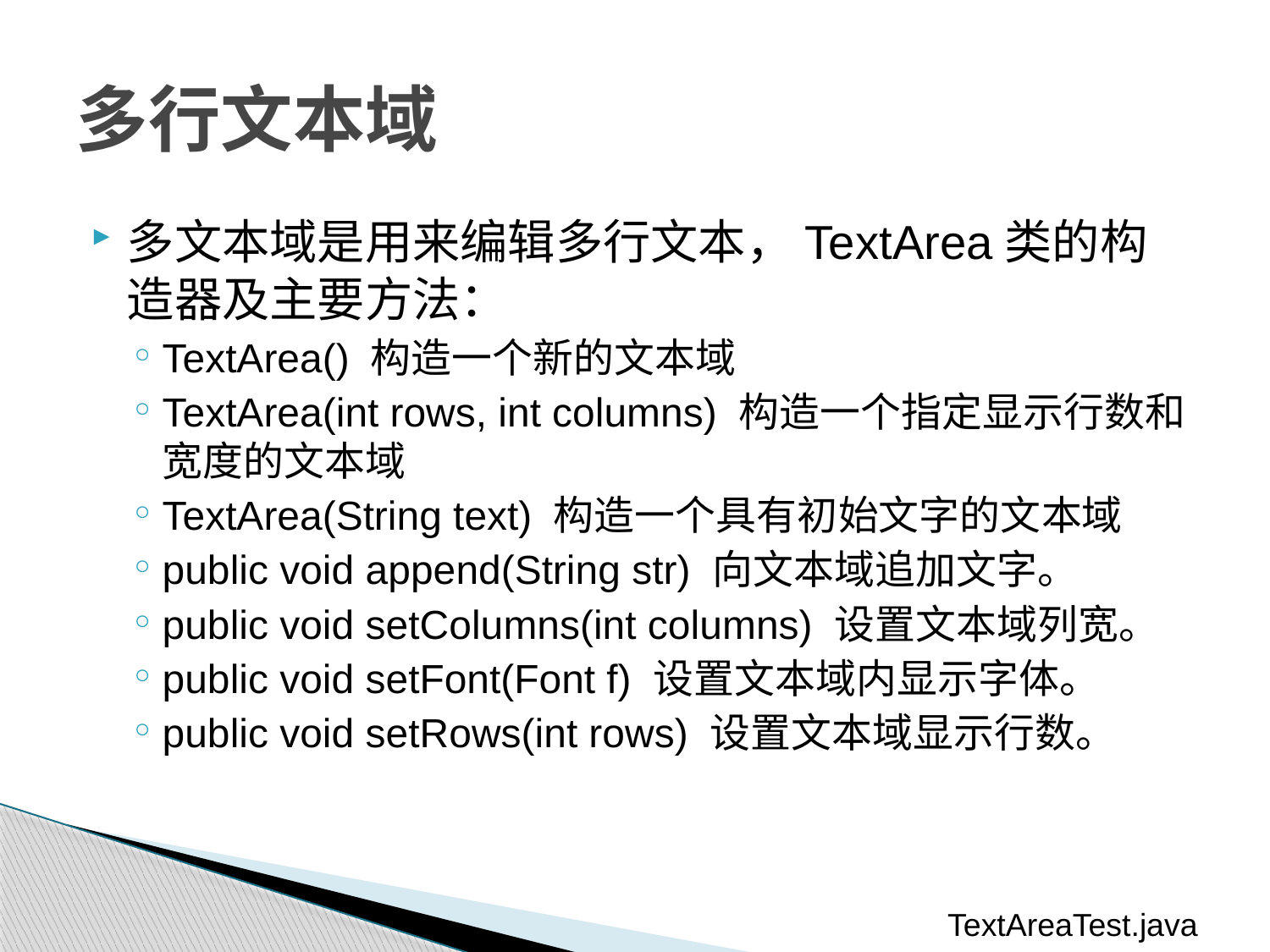

# 多行文本域
多文本域是用来编辑多行文本，TextArea类的构造器及主要方法：
TextArea() 构造一个新的文本域
TextArea(int rows, int columns) 构造一个指定显示行数和宽度的文本域
TextArea(String text) 构造一个具有初始文字的文本域
public void append(String str) 向文本域追加文字。
public void setColumns(int columns) 设置文本域列宽。
public void setFont(Font f) 设置文本域内显示字体。
public void setRows(int rows) 设置文本域显示行数。
TextAreaTest.java